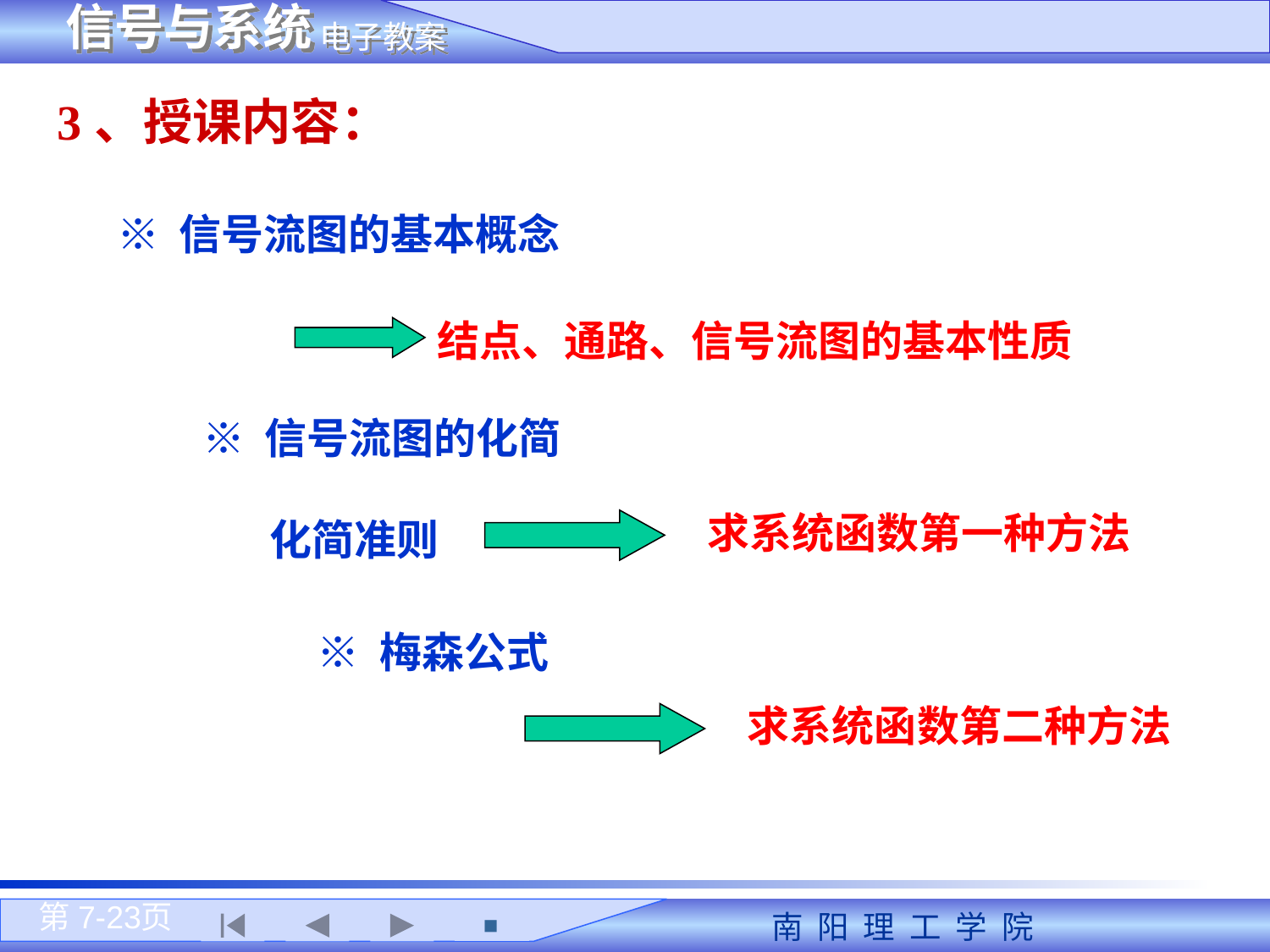

3、授课内容：
※ 信号流图的基本概念
结点、通路、信号流图的基本性质

※ 信号流图的化简

      化简准则
求系统函数第一种方法

※ 梅森公式
求系统函数第二种方法